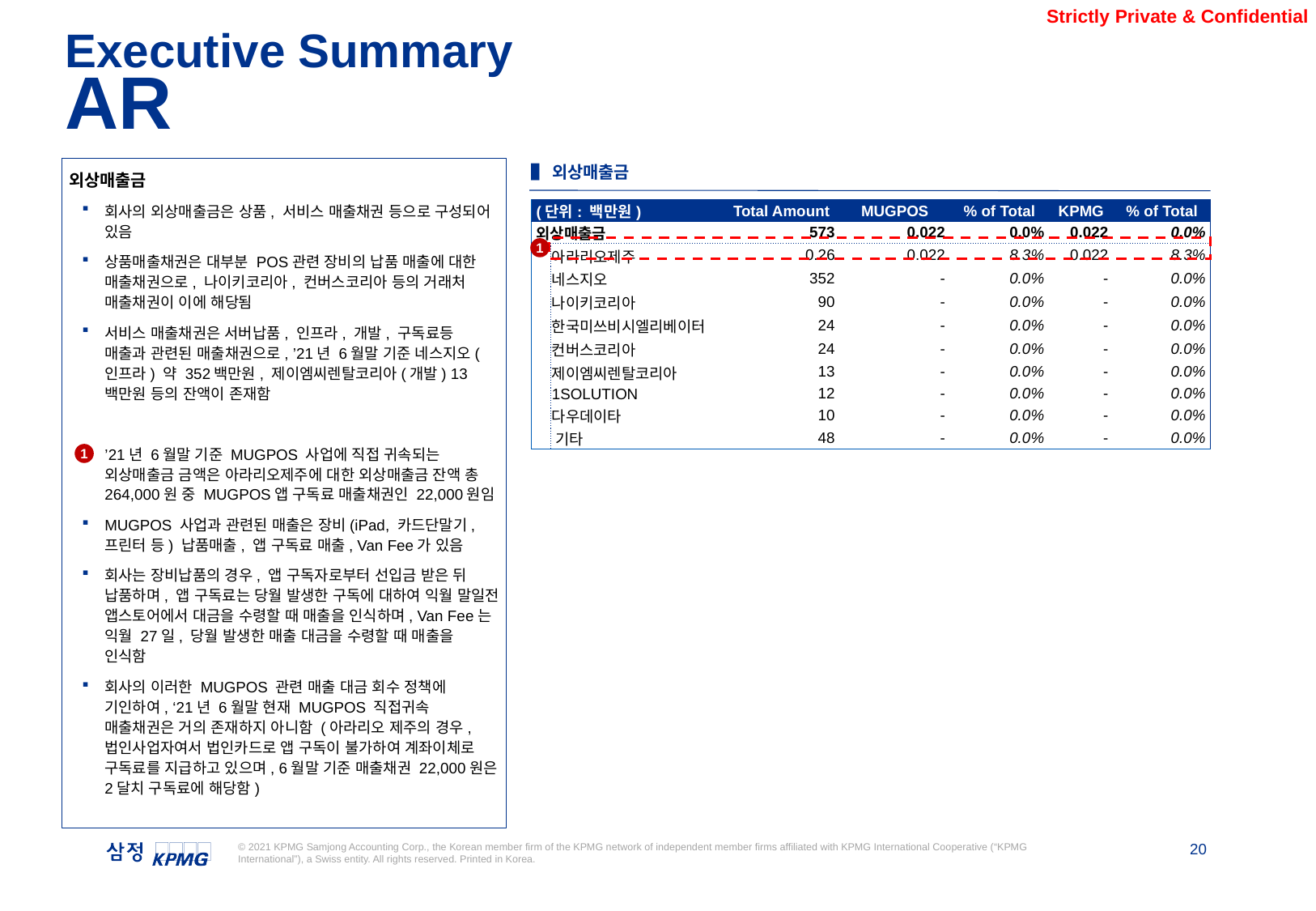

Executive Summary
AR
▌외상매출금

외상매출금
회사의 외상매출금은 상품, 서비스 매출채권 등으로 구성되어 있음
상품매출채권은 대부분 POS관련 장비의 납품 매출에 대한 매출채권으로, 나이키코리아, 컨버스코리아 등의 거래처 매출채권이 이에 해당됨
서비스 매출채권은 서버납품, 인프라, 개발, 구독료등 매출과 관련된 매출채권으로, ’21년 6월말 기준 네스지오(인프라) 약 352백만원, 제이엠씨렌탈코리아(개발) 13백만원 등의 잔액이 존재함

’21년 6월말 기준 MUGPOS 사업에 직접 귀속되는 외상매출금 금액은 아라리오제주에 대한 외상매출금 잔액 총 264,000원 중 MUGPOS앱 구독료 매출채권인 22,000원임
MUGPOS 사업과 관련된 매출은 장비(iPad, 카드단말기, 프린터 등) 납품매출, 앱 구독료 매출, Van Fee가 있음
회사는 장비납품의 경우, 앱 구독자로부터 선입금 받은 뒤 납품하며, 앱 구독료는 당월 발생한 구독에 대하여 익월 말일전 앱스토어에서 대금을 수령할 때 매출을 인식하며, Van Fee는 익월 27일, 당월 발생한 매출 대금을 수령할 때 매출을 인식함
회사의 이러한 MUGPOS 관련 매출 대금 회수 정책에 기인하여, ‘21년 6월말 현재 MUGPOS 직접귀속 매출채권은 거의 존재하지 아니함 (아라리오 제주의 경우, 법인사업자여서 법인카드로 앱 구독이 불가하여 계좌이체로 구독료를 지급하고 있으며, 6월말 기준 매출채권 22,000원은 2달치 구독료에 해당함)

| (단위: 백만원) |  | Total Amount | MUGPOS | % of Total | KPMG | % of Total |
| --- | --- | --- | --- | --- | --- | --- |
| 외상매출금 |  | 573 | 0.022 | 0.0% | 0.022 | 0.0% |
|  | 아라리오제주 | 0.26 | 0.022 | 8.3% | 0.022 | 8.3% |
|  | 네스지오 | 352 | - | 0.0% | - | 0.0% |
|  | 나이키코리아 | 90 | - | 0.0% | - | 0.0% |
|  | 한국미쓰비시엘리베이터 | 24 | - | 0.0% | - | 0.0% |
|  | 컨버스코리아 | 24 | - | 0.0% | - | 0.0% |
|  | 제이엠씨렌탈코리아 | 13 | - | 0.0% | - | 0.0% |
|  | 1SOLUTION | 12 | - | 0.0% | - | 0.0% |
|  | 다우데이타 | 10 | - | 0.0% | - | 0.0% |
|  | 기타 | 48 | - | 0.0% | - | 0.0% |

1
1